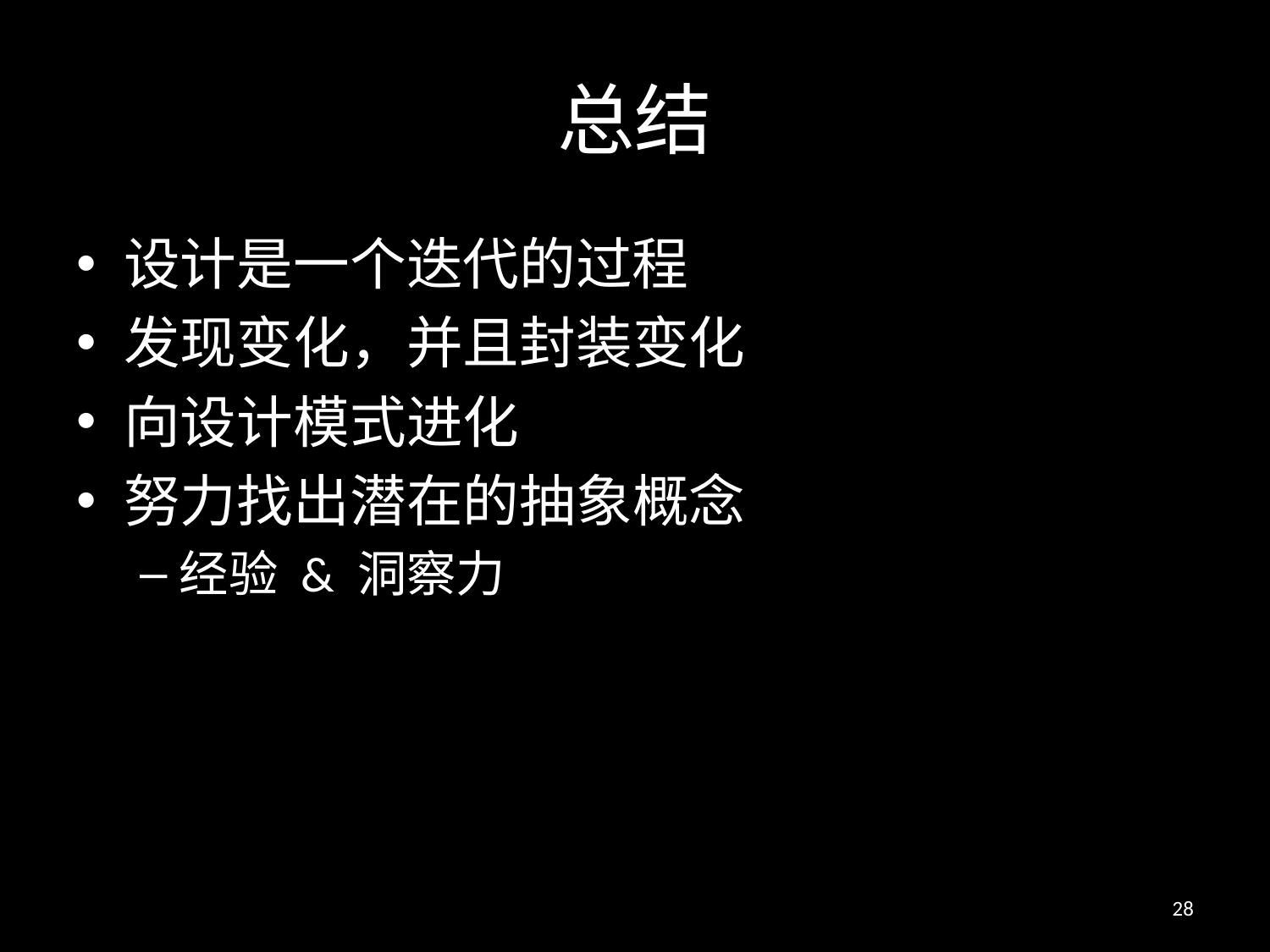

# 总结
设计是一个迭代的过程
发现变化，并且封装变化
向设计模式进化
努力找出潜在的抽象概念
经验 & 洞察力

28